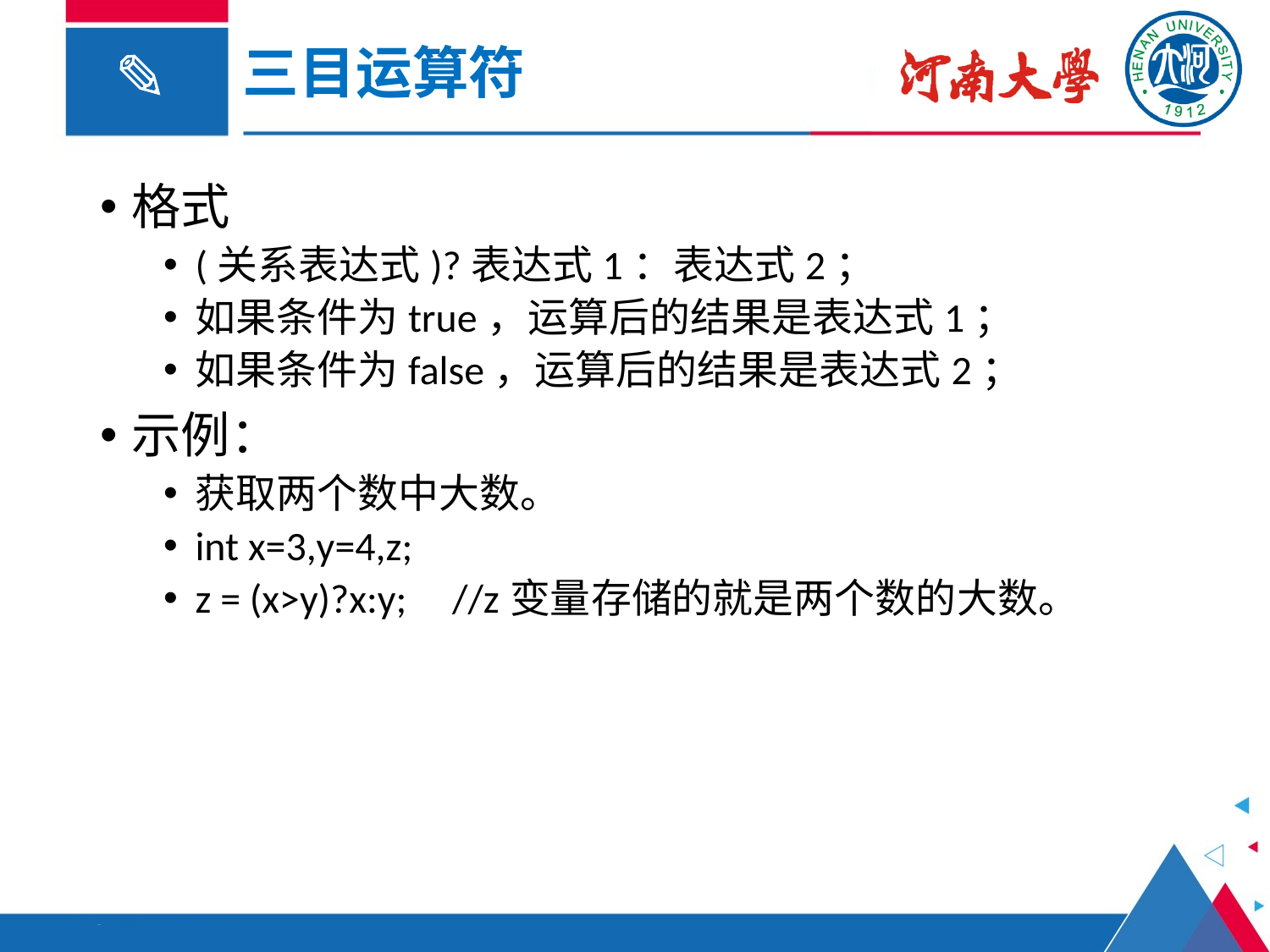

# 三目运算符
格式
(关系表达式)?表达式1：表达式2；
如果条件为true，运算后的结果是表达式1；
如果条件为false，运算后的结果是表达式2；
示例：
获取两个数中大数。
int x=3,y=4,z;
z = (x>y)?x:y;     //z变量存储的就是两个数的大数。